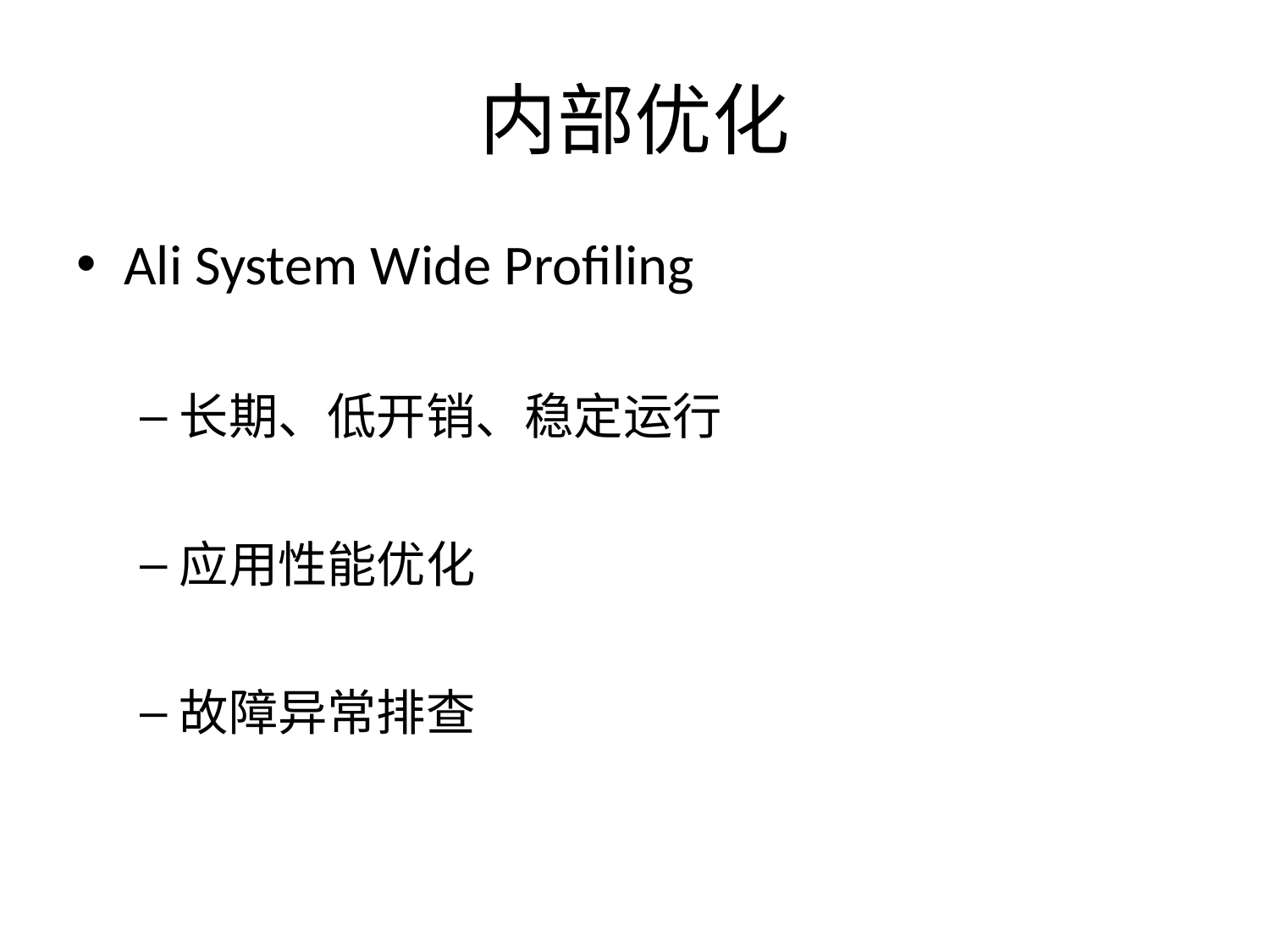

# 内部优化
Ali System Wide Profiling

长期、低开销、稳定运行

应用性能优化

故障异常排查